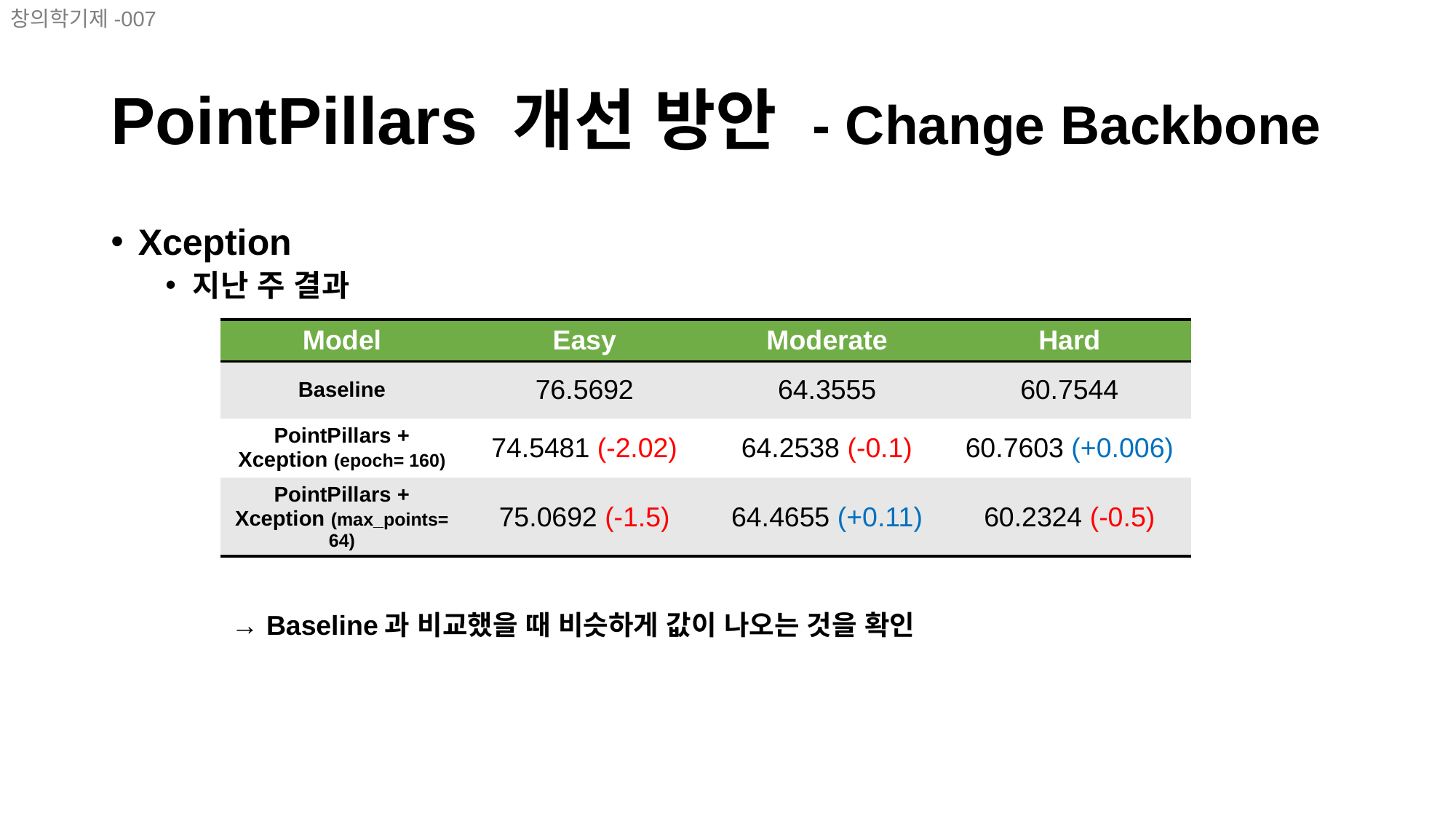

창의학기제-007
# PointPillars 개선 방안 - Change Backbone
Xception
지난 주 결과

| Model | Easy | Moderate | Hard |
| --- | --- | --- | --- |
| Baseline | 76.5692 | 64.3555 | 60.7544 |
| PointPillars + Xception (epoch= 160) | 74.5481 (-2.02) | 64.2538 (-0.1) | 60.7603 (+0.006) |
| PointPillars + Xception (max\_points= 64) | 75.0692 (-1.5) | 64.4655 (+0.11) | 60.2324 (-0.5) |
→ Baseline과 비교했을 때 비슷하게 값이 나오는 것을 확인